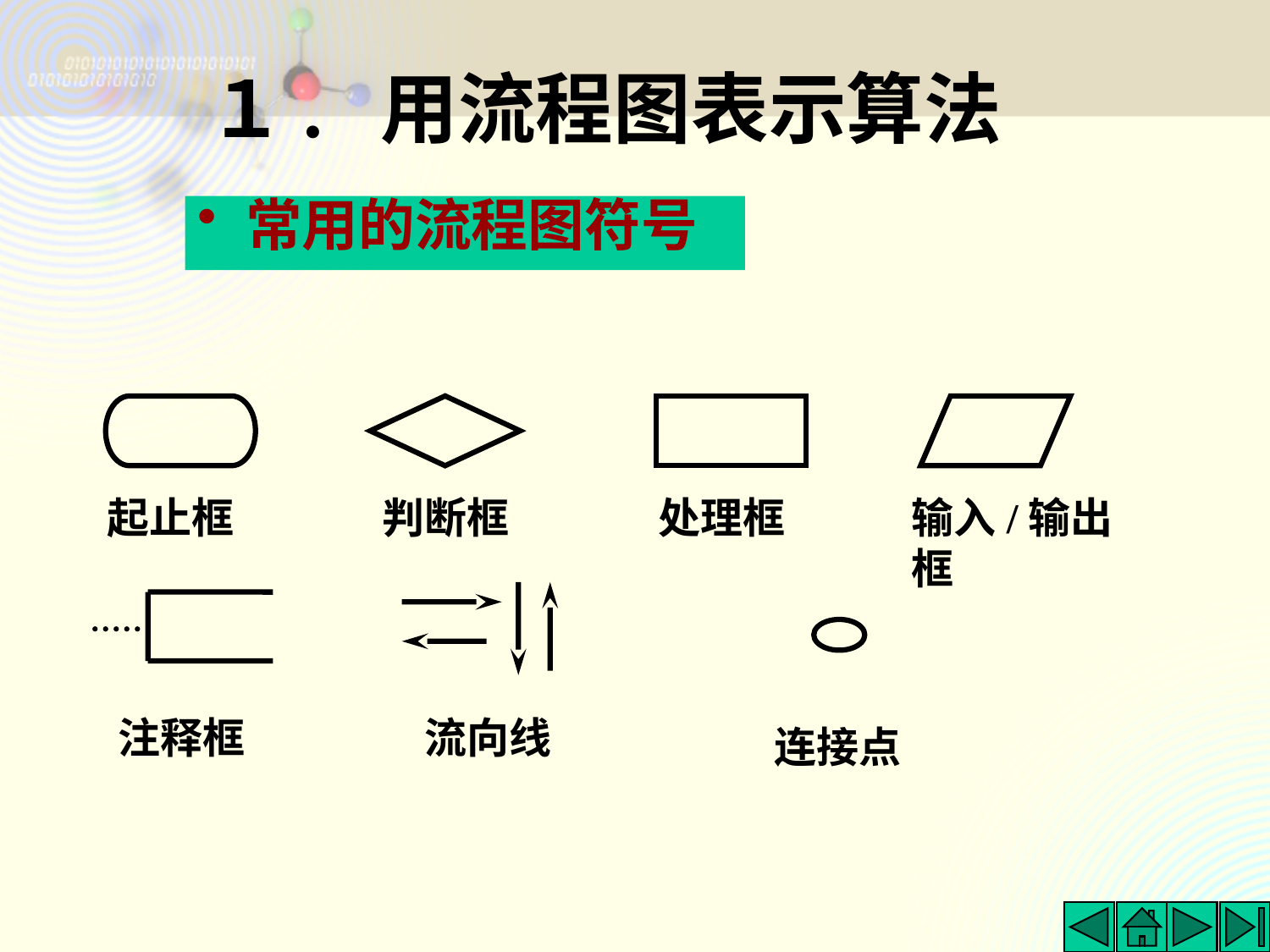

# １.  用流程图表示算法
常用的流程图符号

起止框
判断框
处理框
输入/输出框

注释框
流向线
连接点